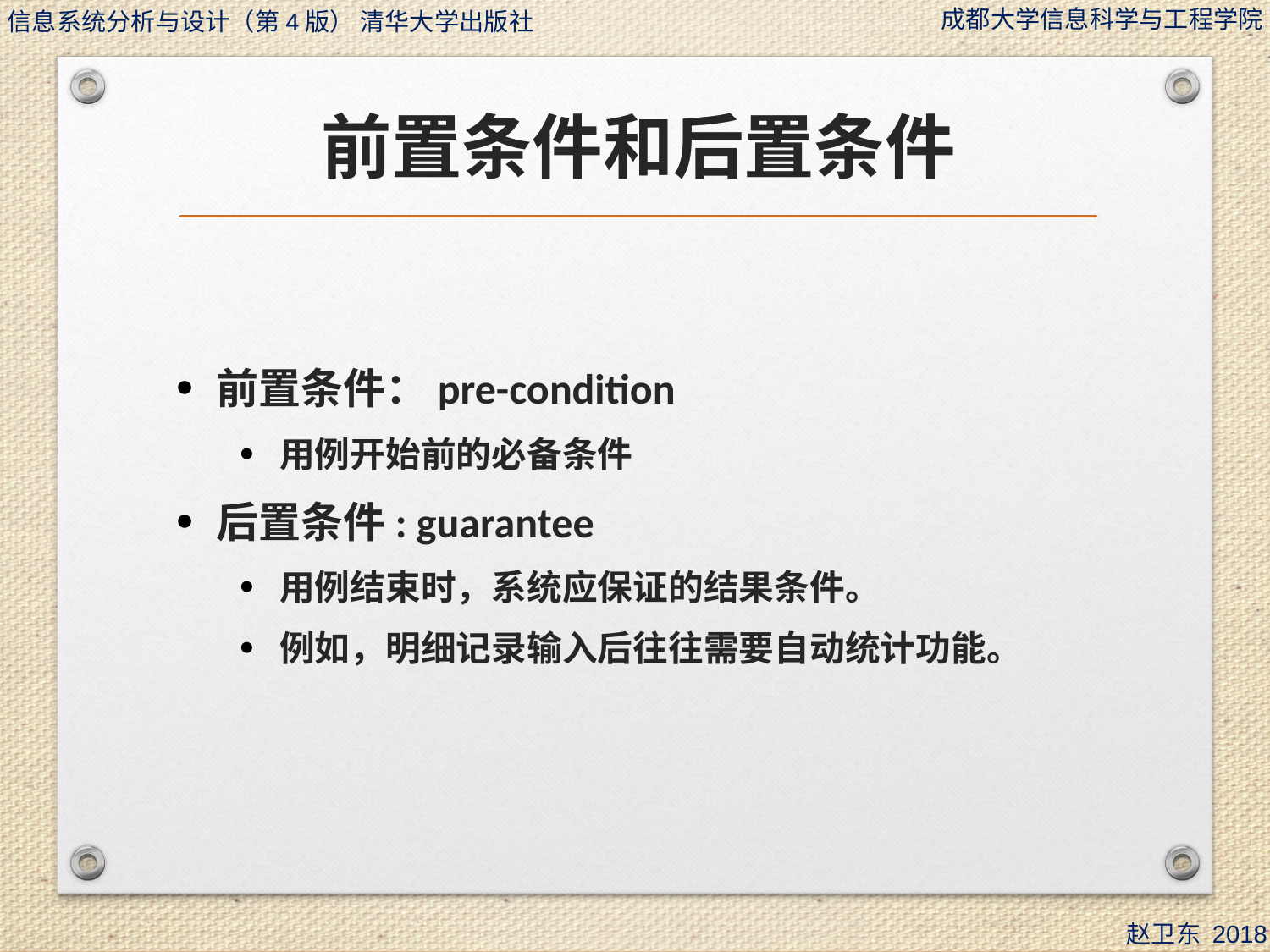

# 前置条件和后置条件
前置条件：pre-condition
用例开始前的必备条件
后置条件: guarantee
用例结束时，系统应保证的结果条件。
例如，明细记录输入后往往需要自动统计功能。